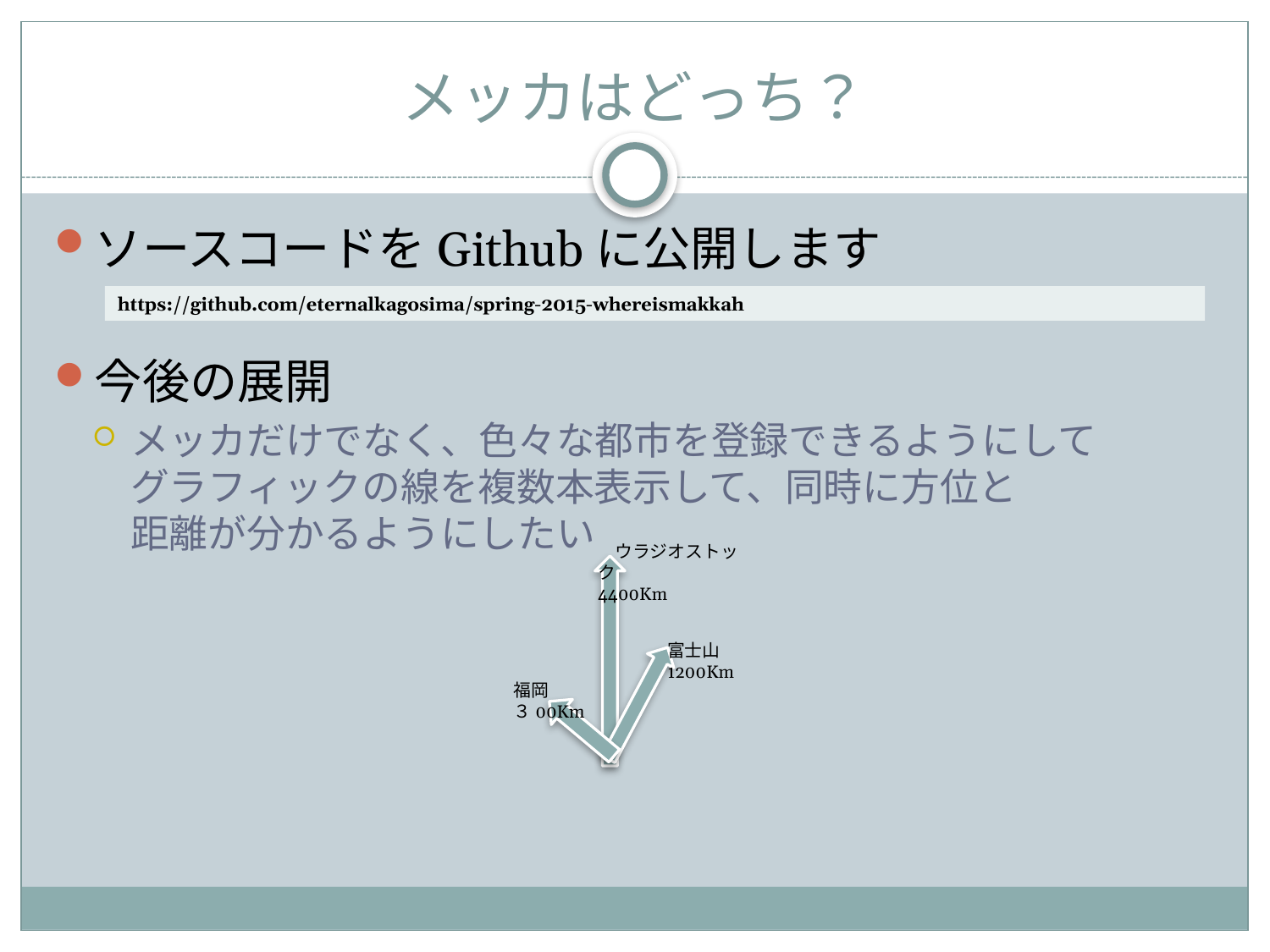

# メッカはどっち？
ソースコードをGithubに公開します

今後の展開
メッカだけでなく、色々な都市を登録できるようにして
グラフィックの線を複数本表示して、同時に方位と
距離が分かるようにしたい
https://github.com/eternalkagosima/spring-2015-whereismakkah
	　ウラジオストック
4400Km

	富士山
1200Km

福岡
３00Km